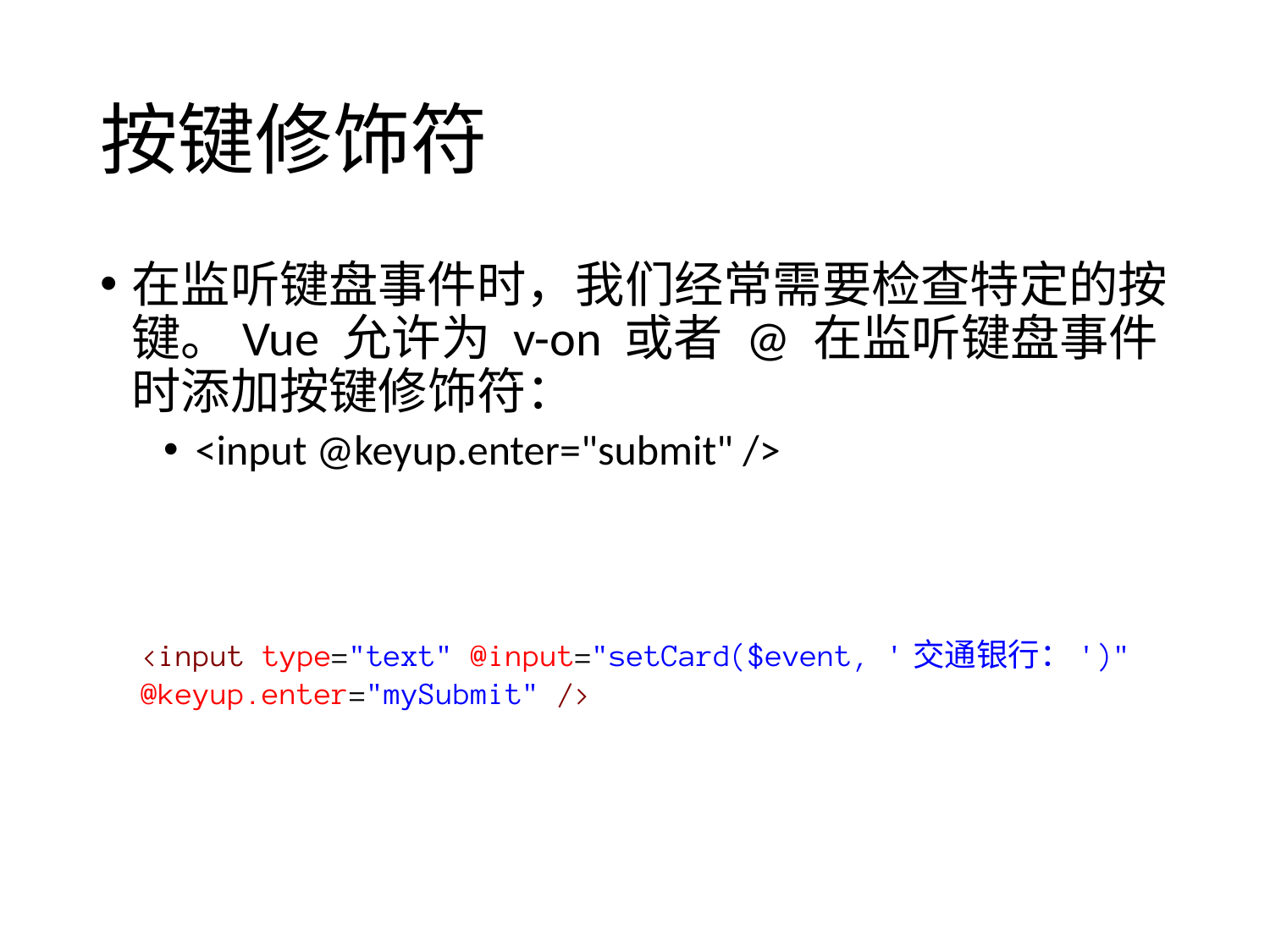

# 按键修饰符
在监听键盘事件时，我们经常需要检查特定的按键。Vue 允许为 v-on 或者 @ 在监听键盘事件时添加按键修饰符：
<input @keyup.enter="submit" />
 <input type="text" @input="setCard($event, '交通银行：')"  @keyup.enter="mySubmit" />